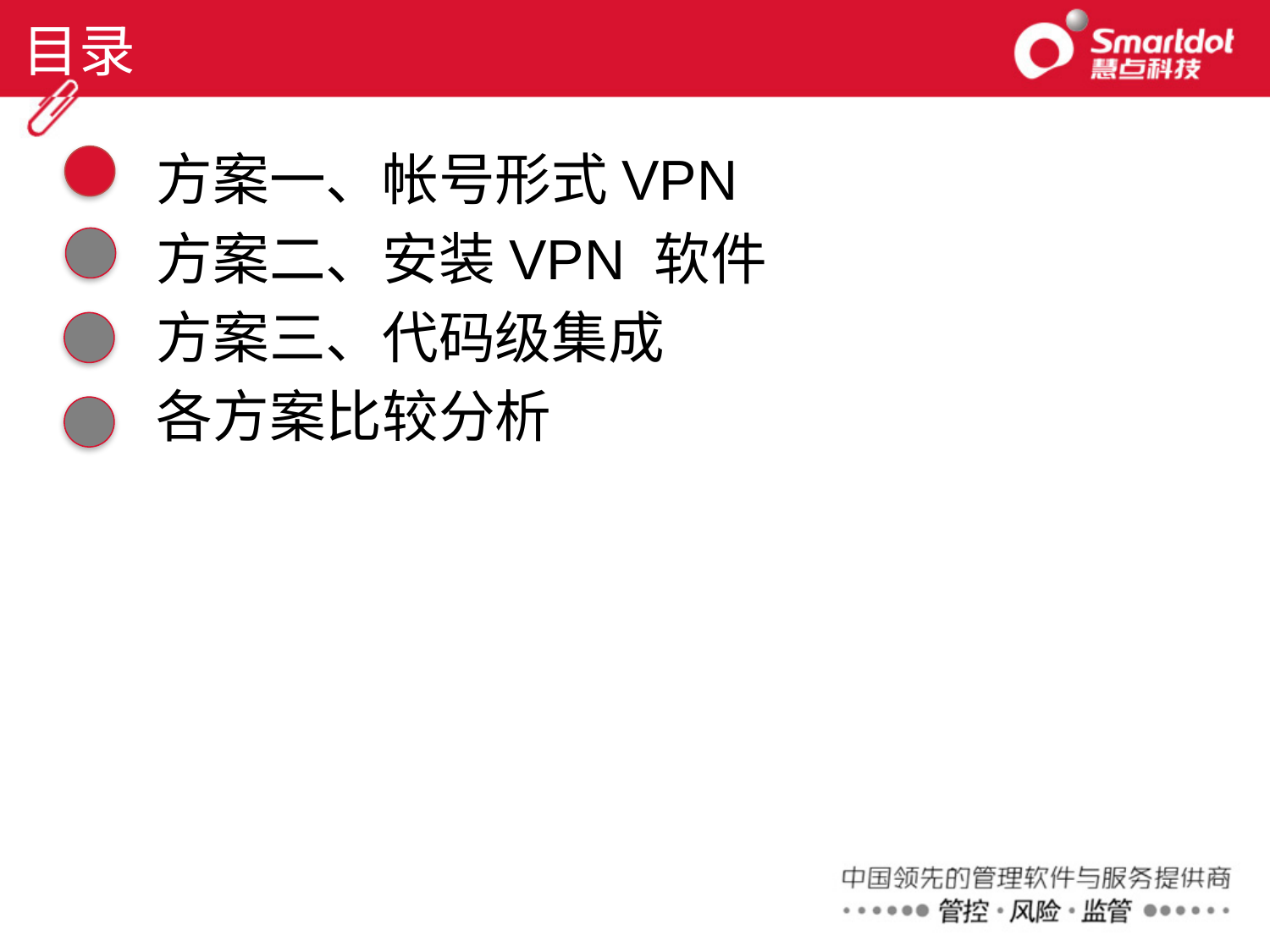

# 目录
方案一、帐号形式VPN
方案二、安装VPN 软件
方案三、代码级集成
各方案比较分析